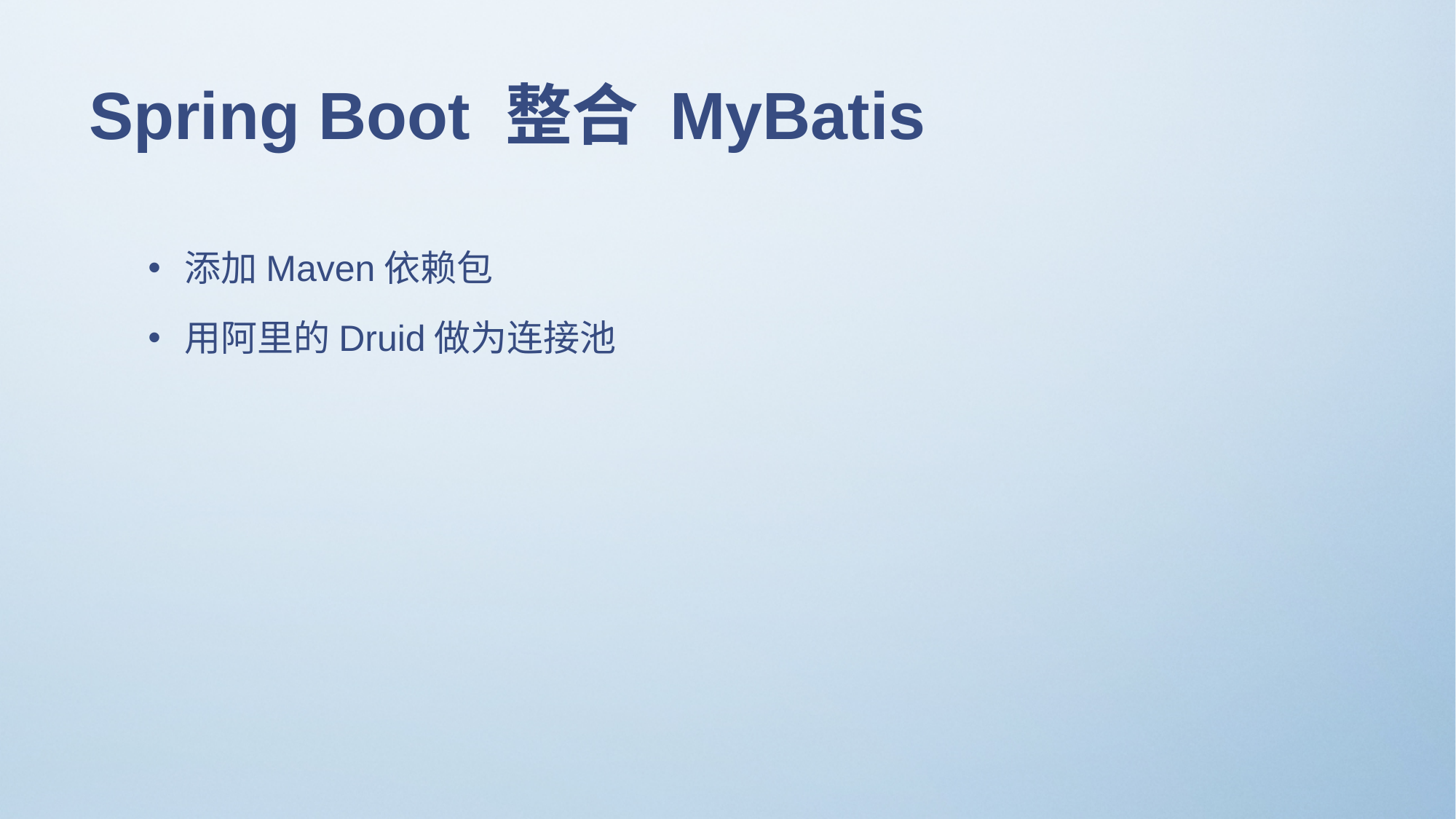

# Spring Boot 整合 MyBatis

添加Maven依赖包
用阿里的Druid做为连接池